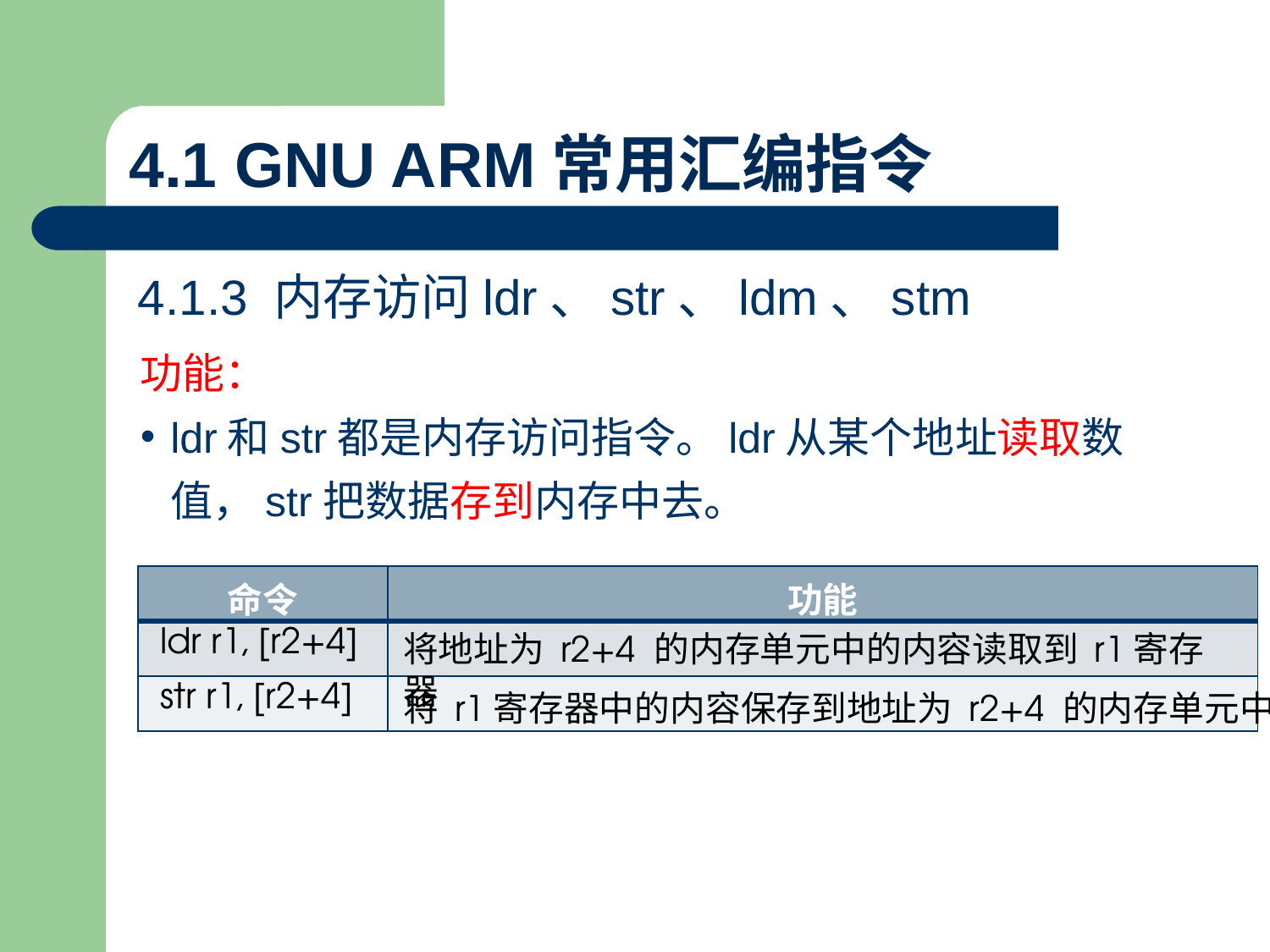

# 4.1 GNU ARM常用汇编指令
4.1.3 内存访问ldr、str、ldm、stm
功能：
ldr和str都是内存访问指令。ldr从某个地址读取数值，str把数据存到内存中去。
| 命令 | 功能 |
| --- | --- |
| ldr r1, [r2+4] |  |
| str r1, [r2+4] |  |
将地址为 r2+4 的内存单元中的内容读取到 r1寄存器
将 r1寄存器中的内容保存到地址为 r2+4 的内存单元中